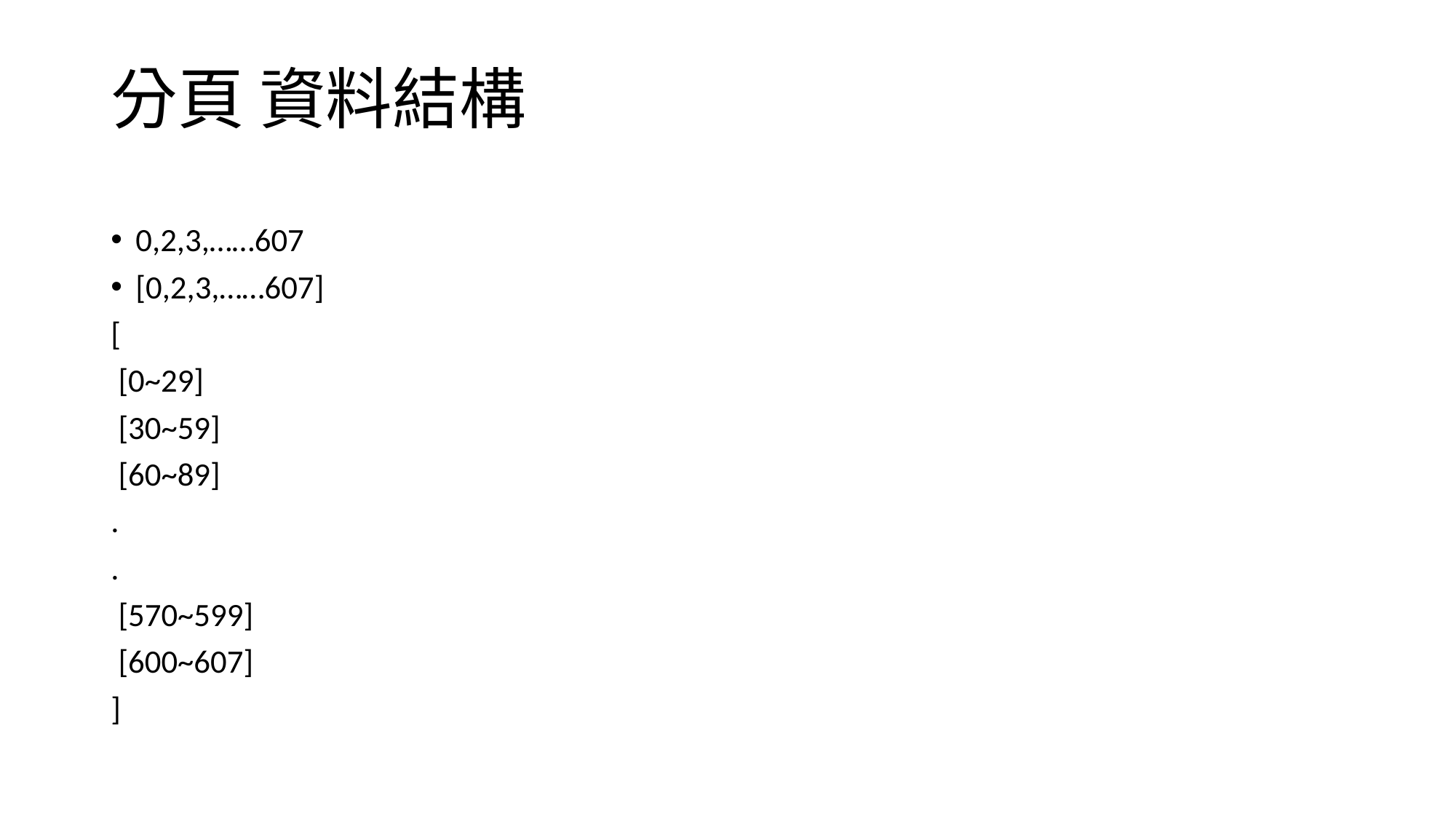

# 分頁 資料結構
0,2,3,……607
[0,2,3,……607]
[
 [0~29]
 [30~59]
 [60~89]
.
.
 [570~599]
 [600~607]
]